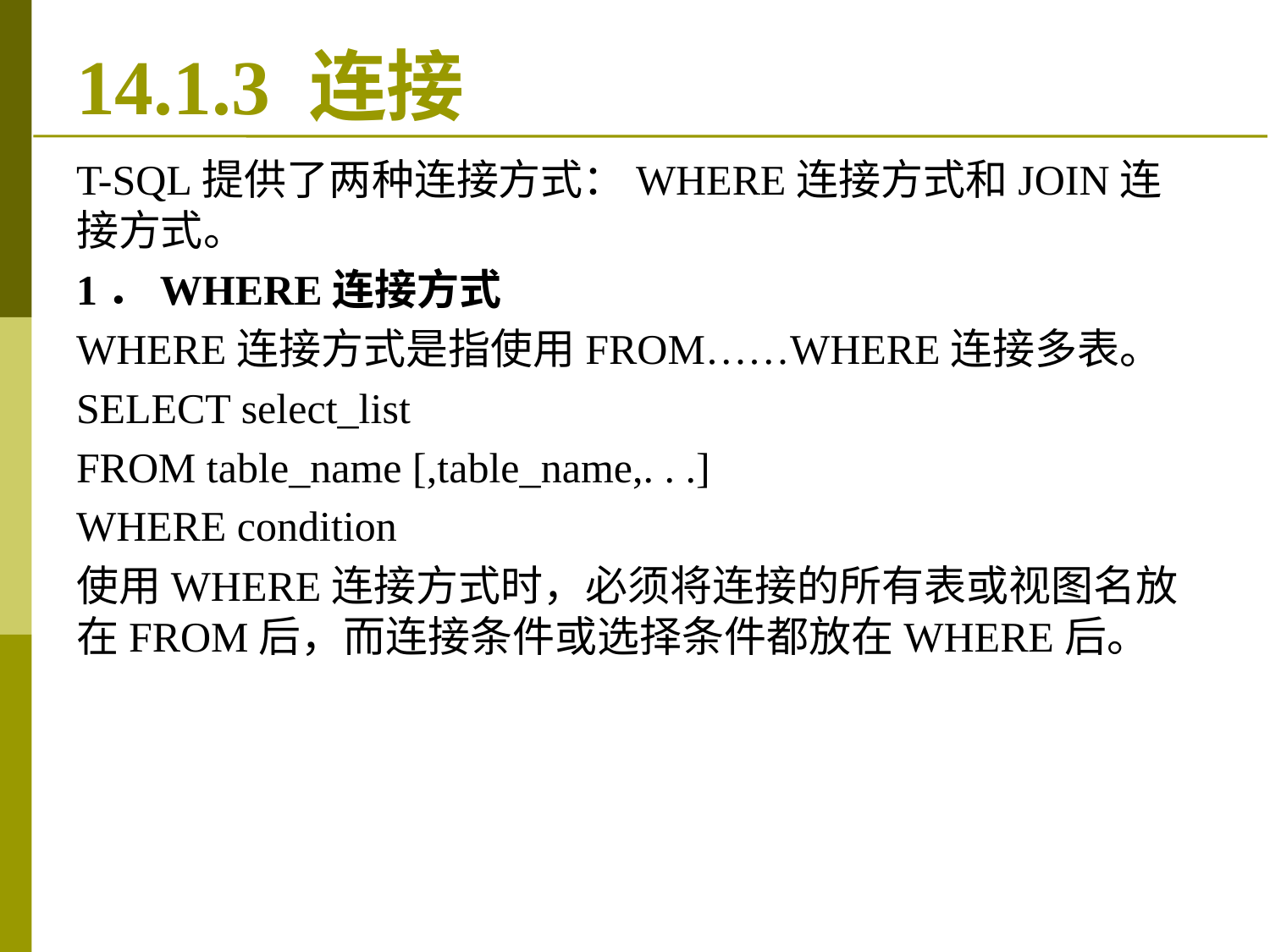

# 14.1.3 连接
T-SQL提供了两种连接方式：WHERE连接方式和JOIN连接方式。
1．WHERE连接方式
WHERE连接方式是指使用FROM……WHERE连接多表。
SELECT select_list
FROM table_name [,table_name,. . .]
WHERE condition
使用WHERE连接方式时，必须将连接的所有表或视图名放在FROM后，而连接条件或选择条件都放在WHERE后。